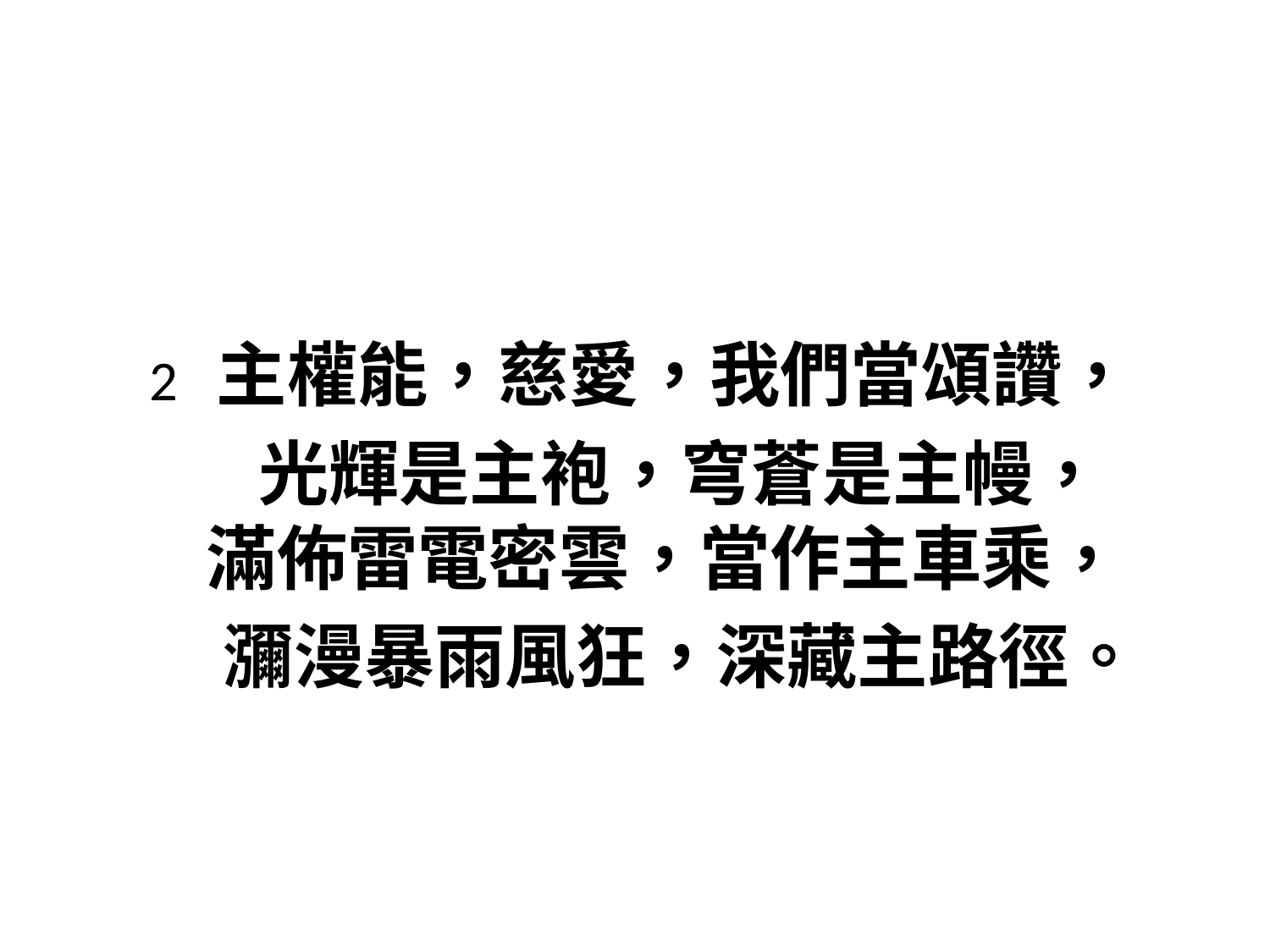

#
2  主權能，慈愛，我們當頌讚，
    光輝是主袍，穹蒼是主幔，
滿佈雷電密雲，當作主車乘，
    瀰漫暴雨風狂，深藏主路徑。